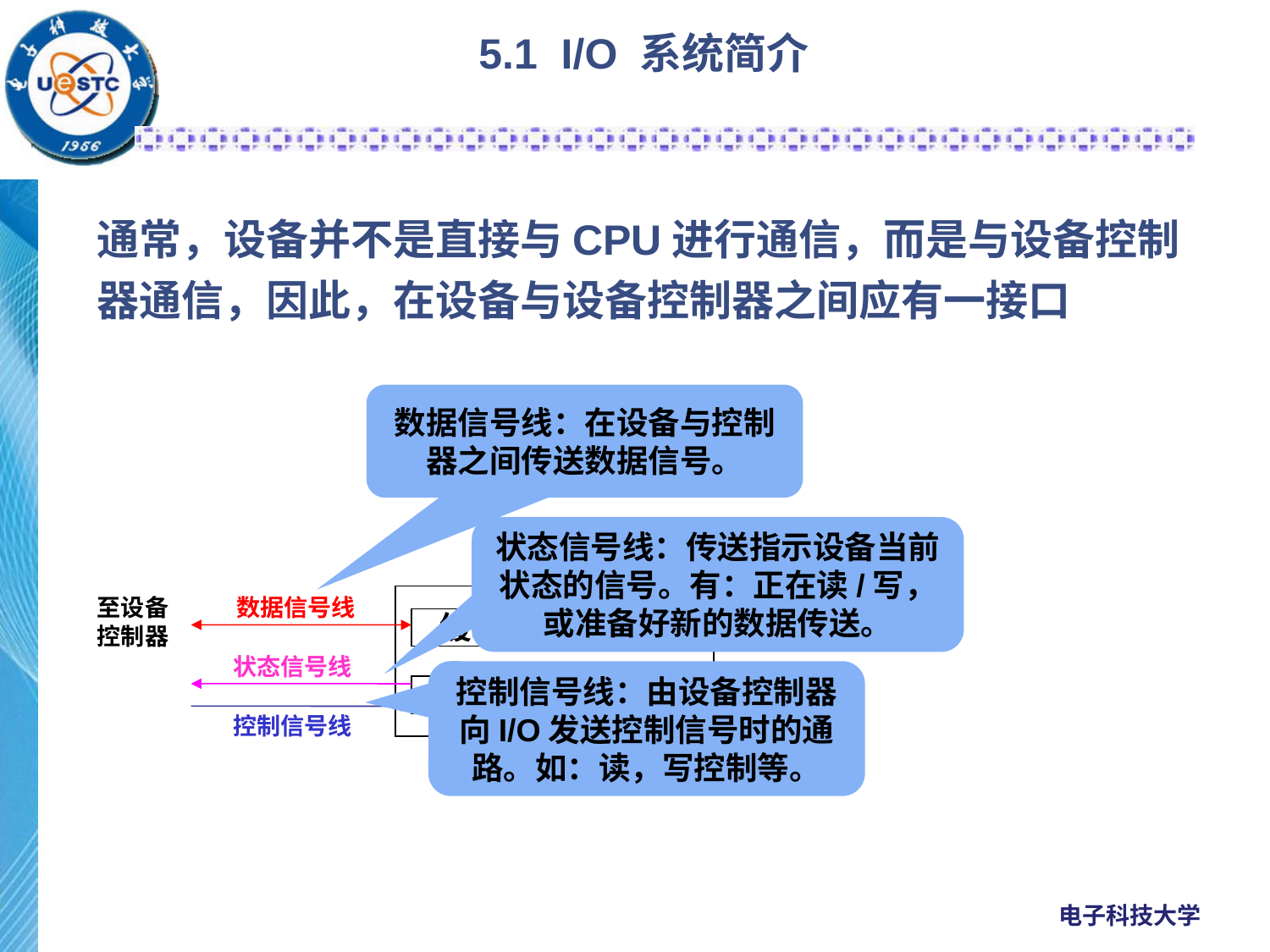

# 5.1  I/O 系统简介
通常，设备并不是直接与CPU进行通信，而是与设备控制器通信，因此，在设备与设备控制器之间应有一接口

数据信号线：在设备与控制器之间传送数据信号。
状态信号线：传送指示设备当前状态的信号。有：正在读/写，或准备好新的数据传送。
I/O设备
信号
数据

数据信号线
至设备
控制器
缓冲
转换器

状态信号线
控制逻辑

控制信号线

控制信号线：由设备控制器向I/O发送控制信号时的通路。如：读，写控制等。